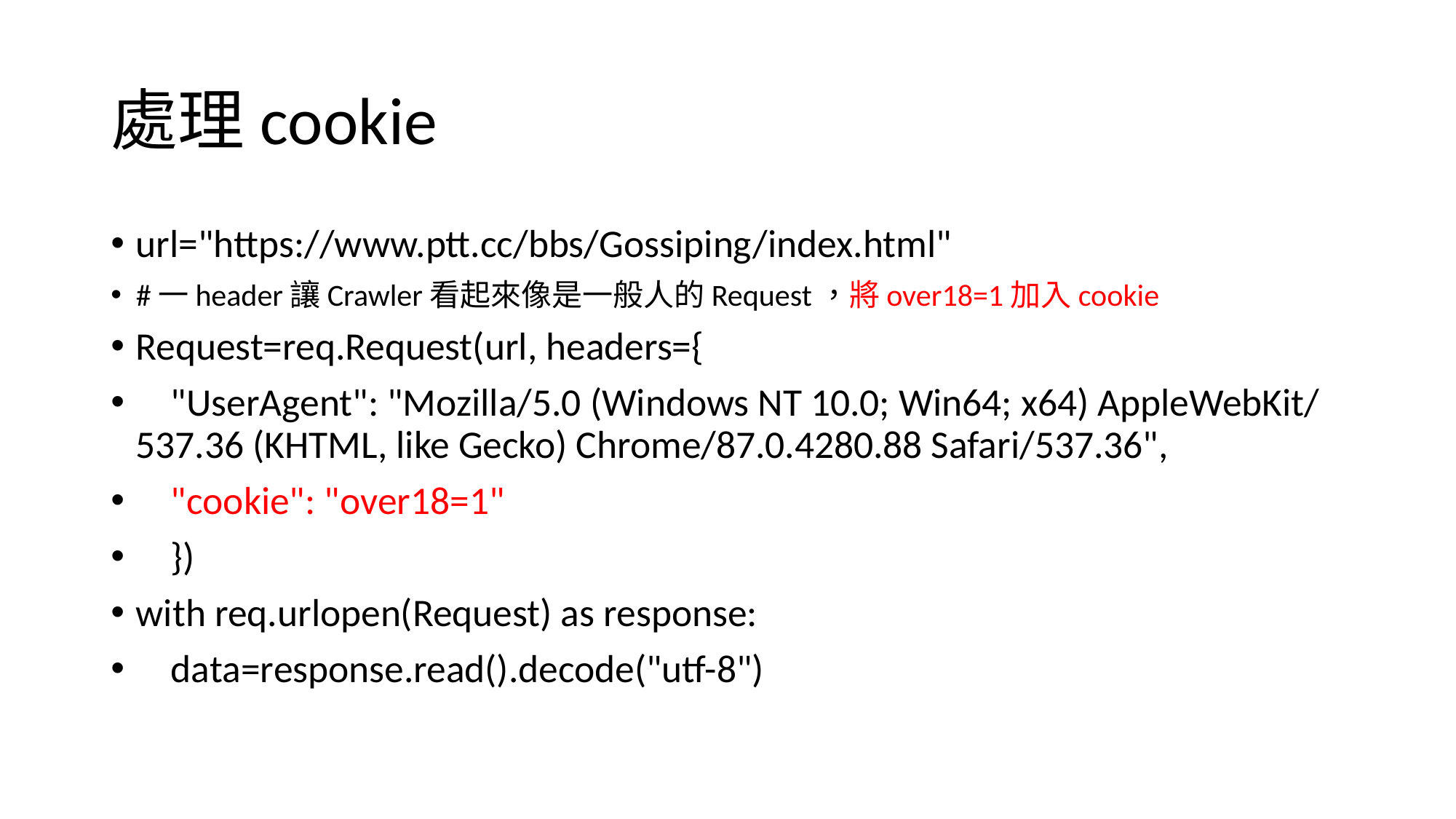

# 處理cookie
url="https://www.ptt.cc/bbs/Gossiping/index.html"
#一header讓Crawler看起來像是一般人的Request，將over18=1加入cookie
Request=req.Request(url, headers={
    "UserAgent": "Mozilla/5.0 (Windows NT 10.0; Win64; x64) AppleWebKit/537.36 (KHTML, like Gecko) Chrome/87.0.4280.88 Safari/537.36",
    "cookie": "over18=1"
    })
with req.urlopen(Request) as response:
    data=response.read().decode("utf-8")